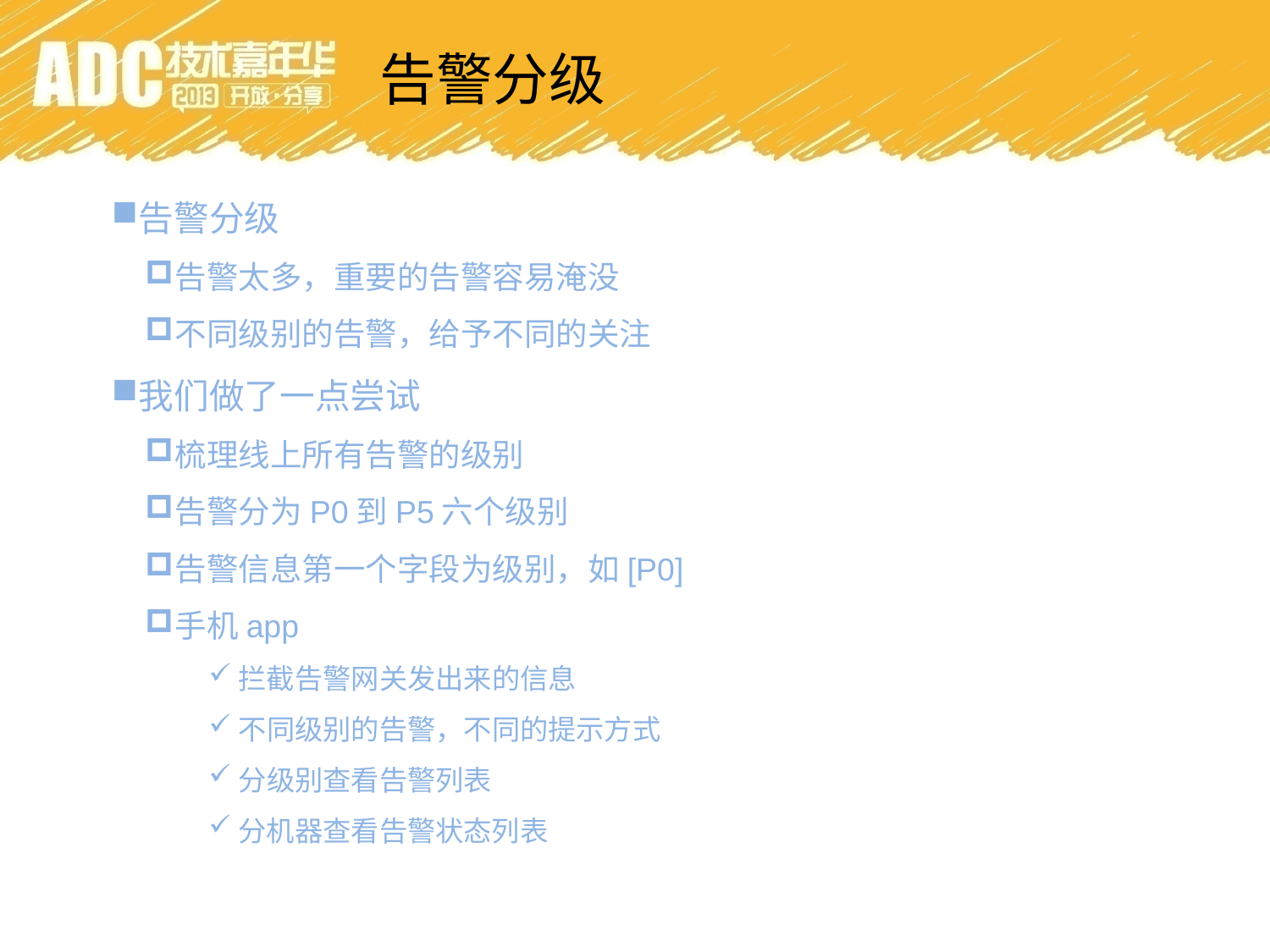

告警分级
告警分级
告警太多，重要的告警容易淹没
不同级别的告警，给予不同的关注
我们做了一点尝试
梳理线上所有告警的级别
告警分为P0到P5六个级别
告警信息第一个字段为级别，如[P0]
手机app
拦截告警网关发出来的信息
不同级别的告警，不同的提示方式
分级别查看告警列表
分机器查看告警状态列表